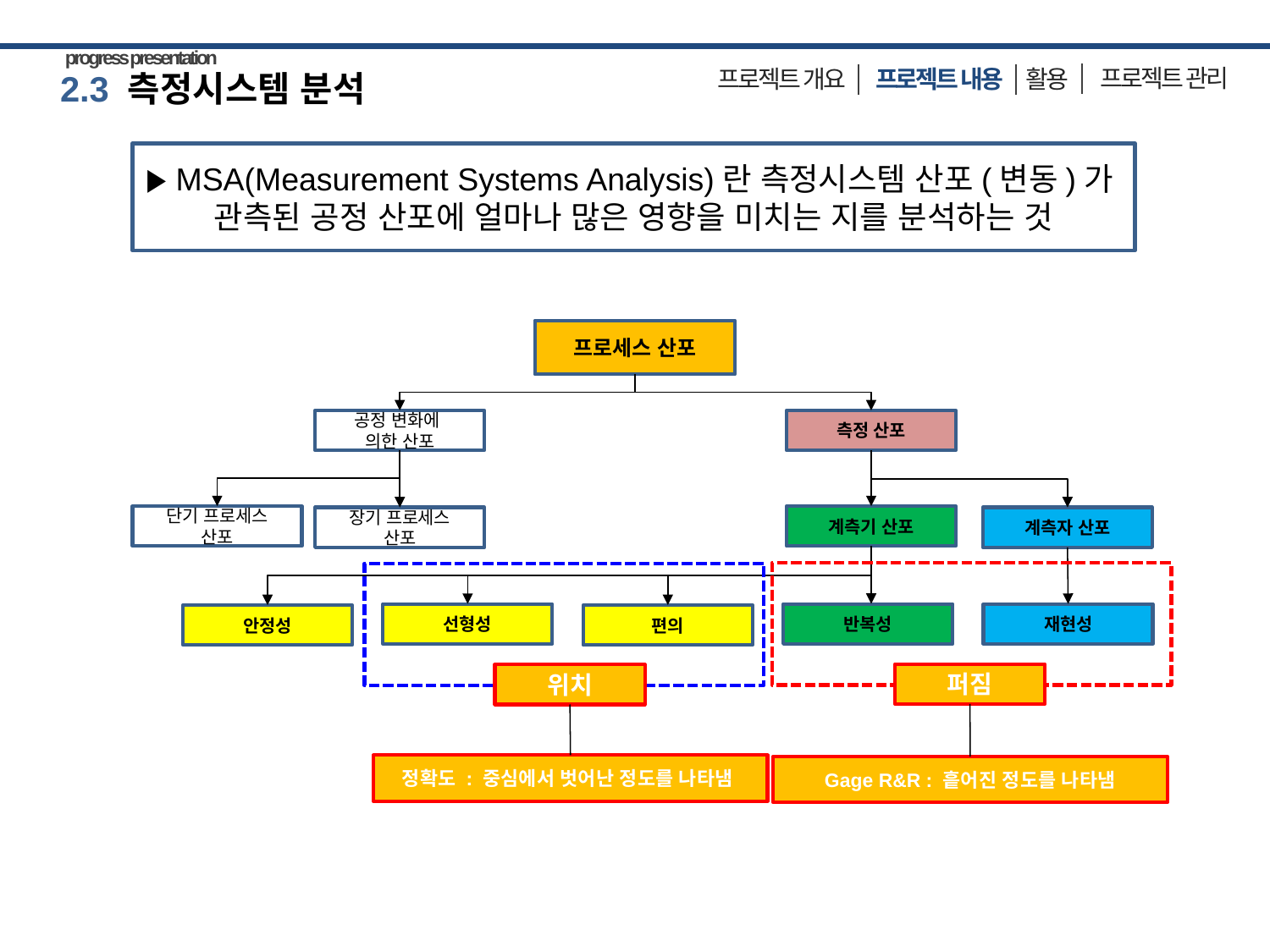

progress presentation
프로젝트 관리
활용
 프로젝트 내용
프로젝트 개요

2.3 측정시스템 분석

▶ MSA(Measurement Systems Analysis)란 측정시스템 산포(변동)가
관측된 공정 산포에 얼마나 많은 영향을 미치는 지를 분석하는 것
프로세스 산포
공정 변화에
의한 산포
측정 산포
단기 프로세스
산포
계측기 산포
장기 프로세스
산포
계측자 산포

선형성
반복성
재현성
안정성
편의
퍼짐
위치
정확도 : 중심에서 벗어난 정도를 나타냄
Gage R&R : 흩어진 정도를 나타냄
9